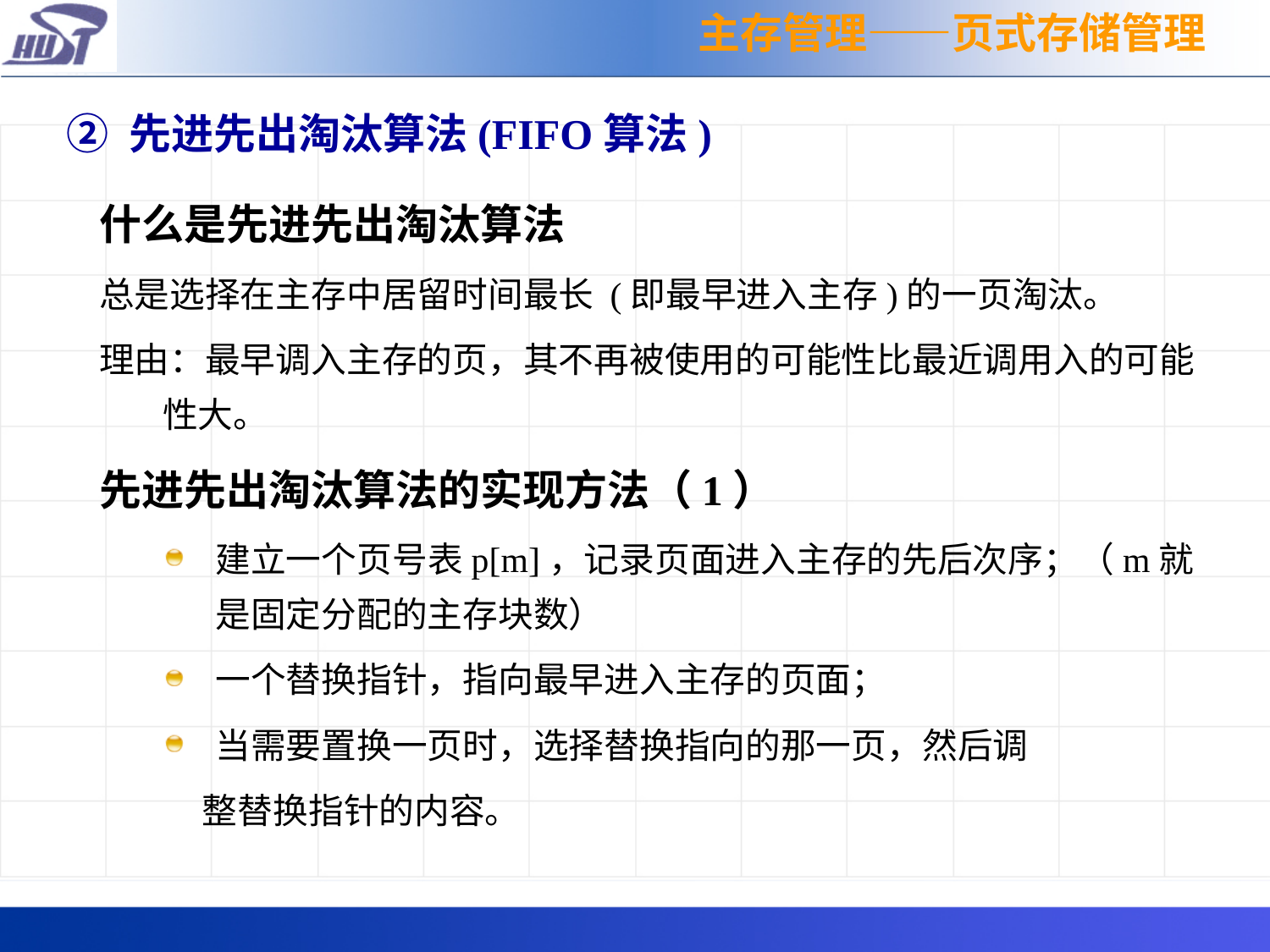

主存管理——页式存储管理
② 先进先出淘汰算法(FIFO算法)
什么是先进先出淘汰算法
总是选择在主存中居留时间最长 (即最早进入主存)的一页淘汰。
理由：最早调入主存的页，其不再被使用的可能性比最近调用入的可能性大。
先进先出淘汰算法的实现方法（1）
建立一个页号表p[m]，记录页面进入主存的先后次序；（m就是固定分配的主存块数）
一个替换指针，指向最早进入主存的页面；
当需要置换一页时，选择替换指向的那一页，然后调
    整替换指针的内容。